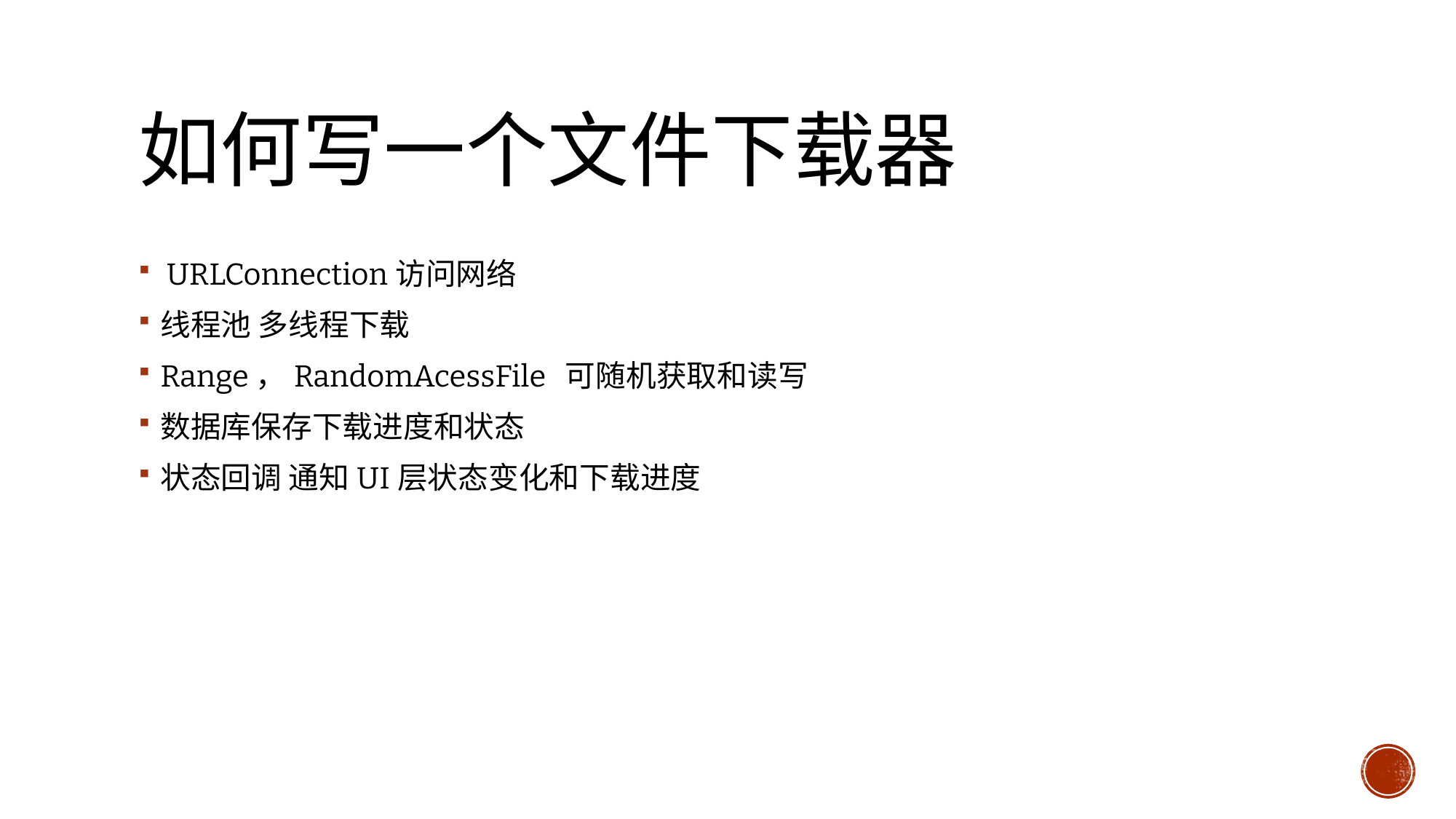

# 如何写一个文件下载器
 URLConnection访问网络
线程池 多线程下载
Range，RandomAcessFile  可随机获取和读写
数据库保存下载进度和状态
状态回调 通知UI层状态变化和下载进度